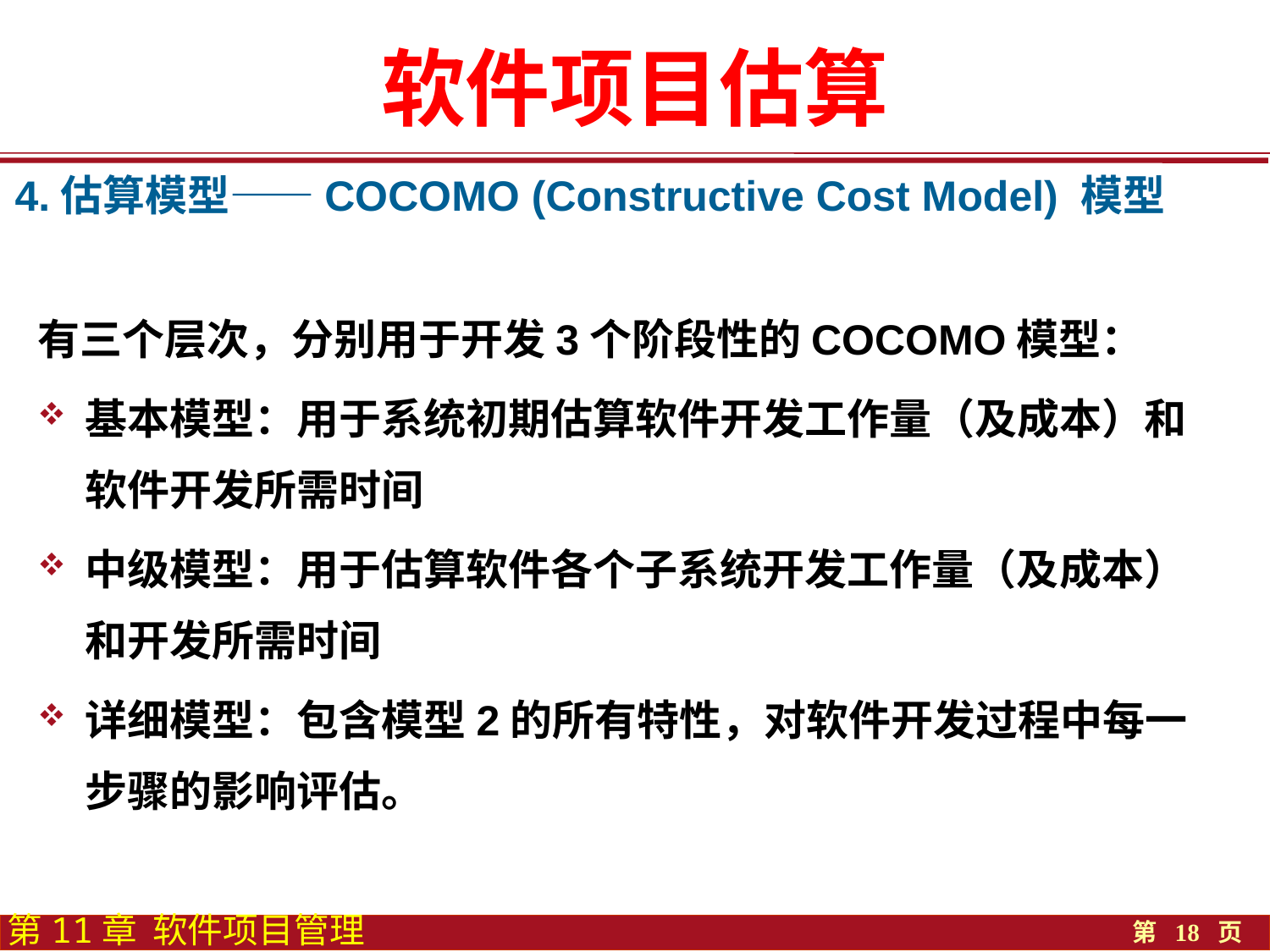

软件项目估算
4.估算模型——COCOMO (Constructive Cost Model) 模型
有三个层次，分别用于开发3个阶段性的COCOMO模型：
基本模型：用于系统初期估算软件开发工作量（及成本）和软件开发所需时间
中级模型：用于估算软件各个子系统开发工作量（及成本）和开发所需时间
详细模型：包含模型2的所有特性，对软件开发过程中每一步骤的影响评估。